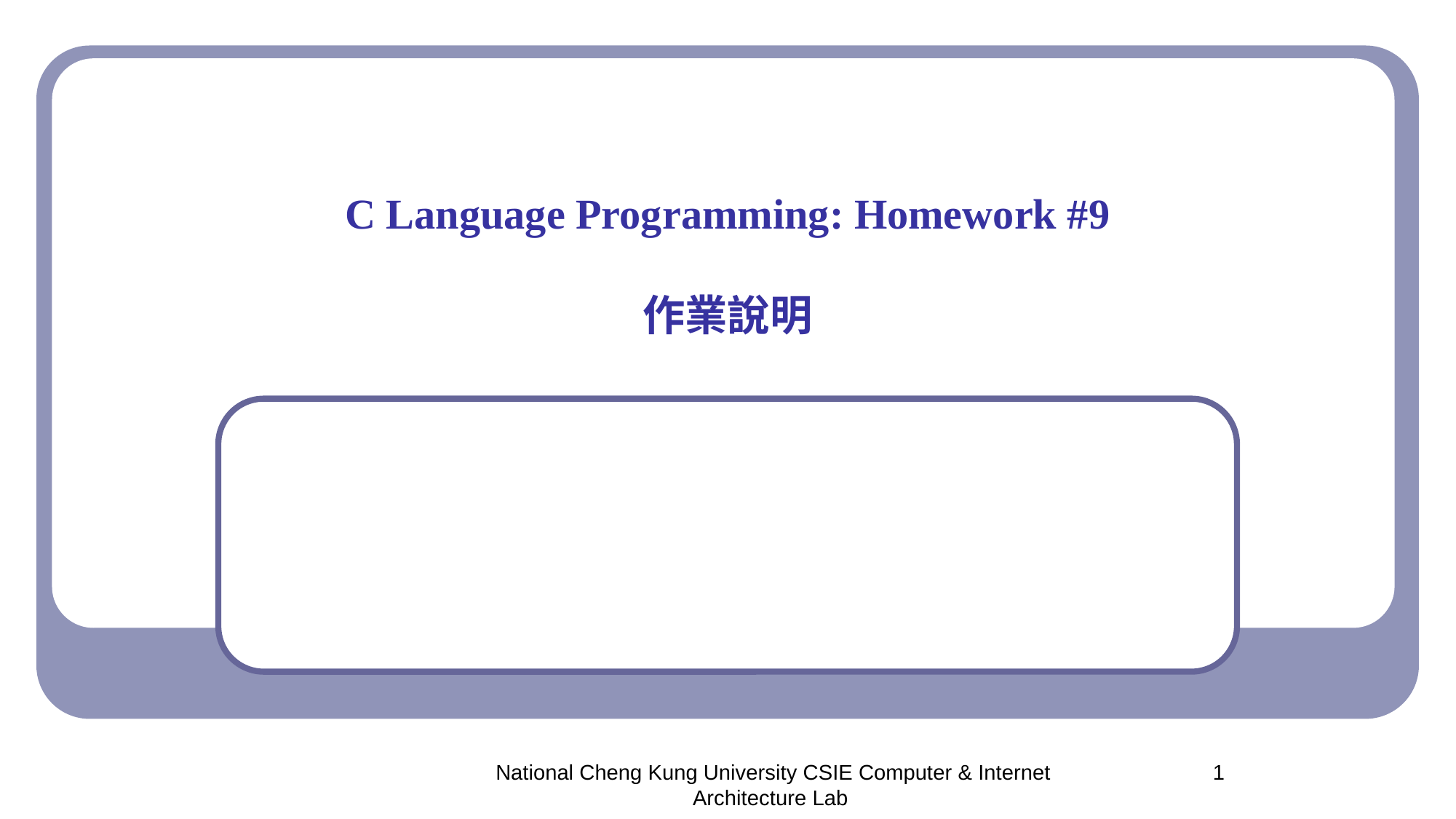

# C Language Programming: Homework #9 作業說明
National Cheng Kung University CSIE Computer & Internet Architecture Lab
1